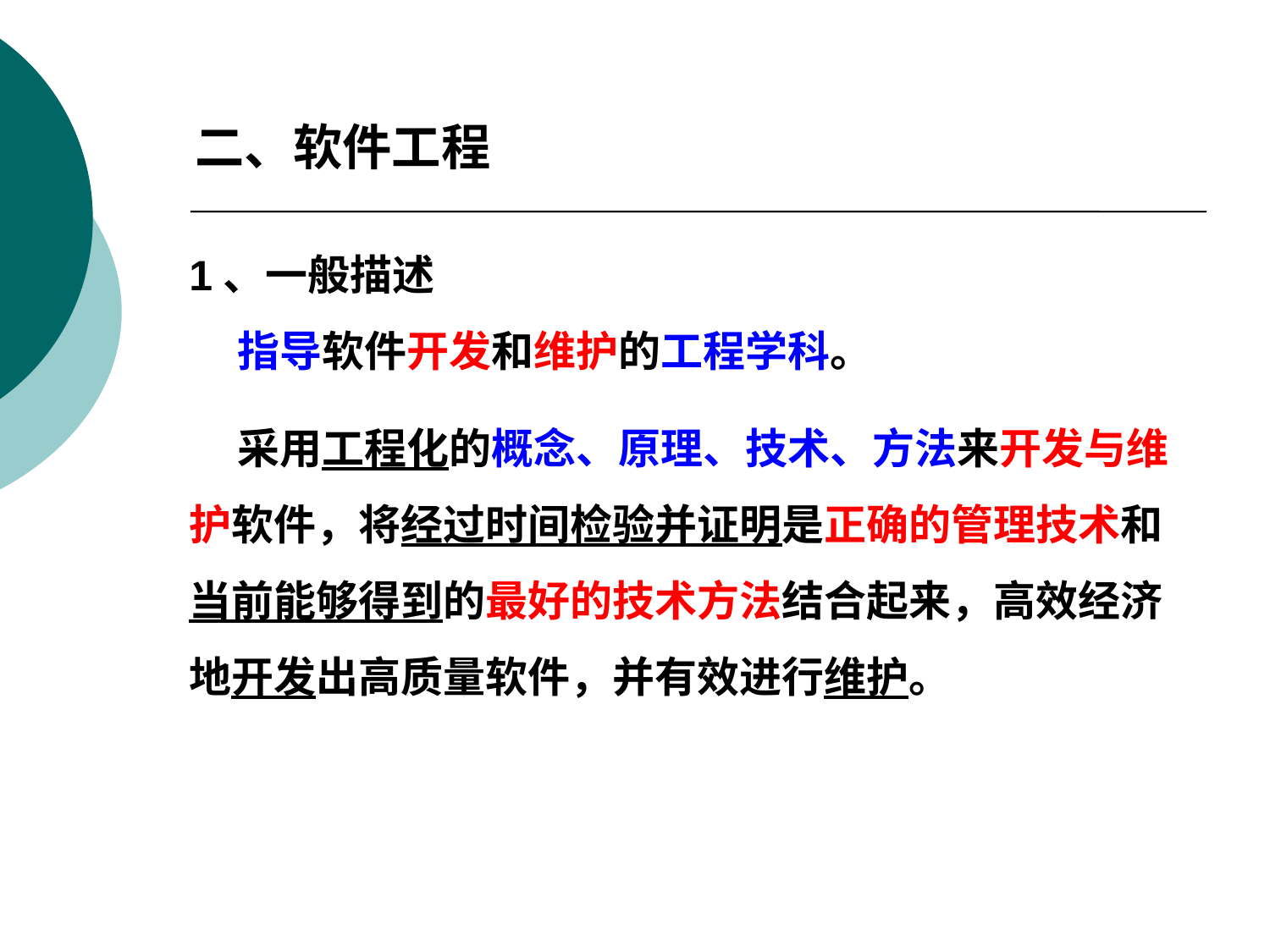

二、软件工程
1、一般描述
    指导软件开发和维护的工程学科。
    采用工程化的概念、原理、技术、方法来开发与维护软件，将经过时间检验并证明是正确的管理技术和当前能够得到的最好的技术方法结合起来，高效经济地开发出高质量软件，并有效进行维护。